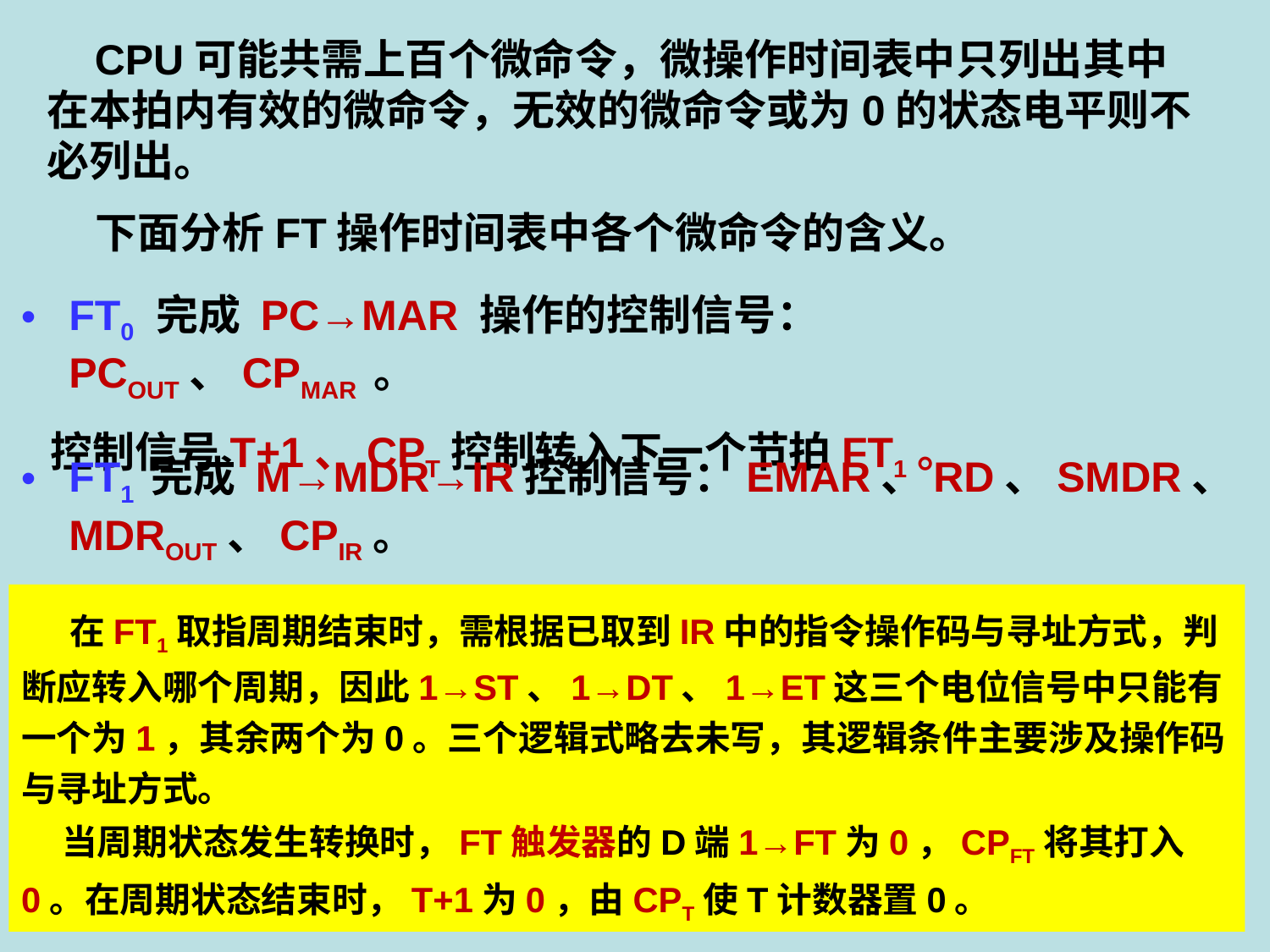

CPU可能共需上百个微命令，微操作时间表中只列出其中在本拍内有效的微命令，无效的微命令或为0的状态电平则不必列出。
    下面分析FT操作时间表中各个微命令的含义。
FT0 完成 PC→MAR 操作的控制信号：PCOUT、CPMAR 。
  控制信号T+1、CPT控制转入下一个节拍FT1。
FT1 完成 M→MDR→IR控制信号：EMAR、RD、SMDR、MDROUT、CPIR。
           PC+1→PC 控制信号：PC+1、CPPC。
    在FT1取指周期结束时，需根据已取到IR中的指令操作码与寻址方式，判断应转入哪个周期，因此1→ST、1→DT、1→ET这三个电位信号中只能有一个为1，其余两个为0。三个逻辑式略去未写，其逻辑条件主要涉及操作码与寻址方式。
    当周期状态发生转换时，FT触发器的D端1→FT为0，CPFT将其打入0。在周期状态结束时，T+1为0，由CPT使T计数器置0。